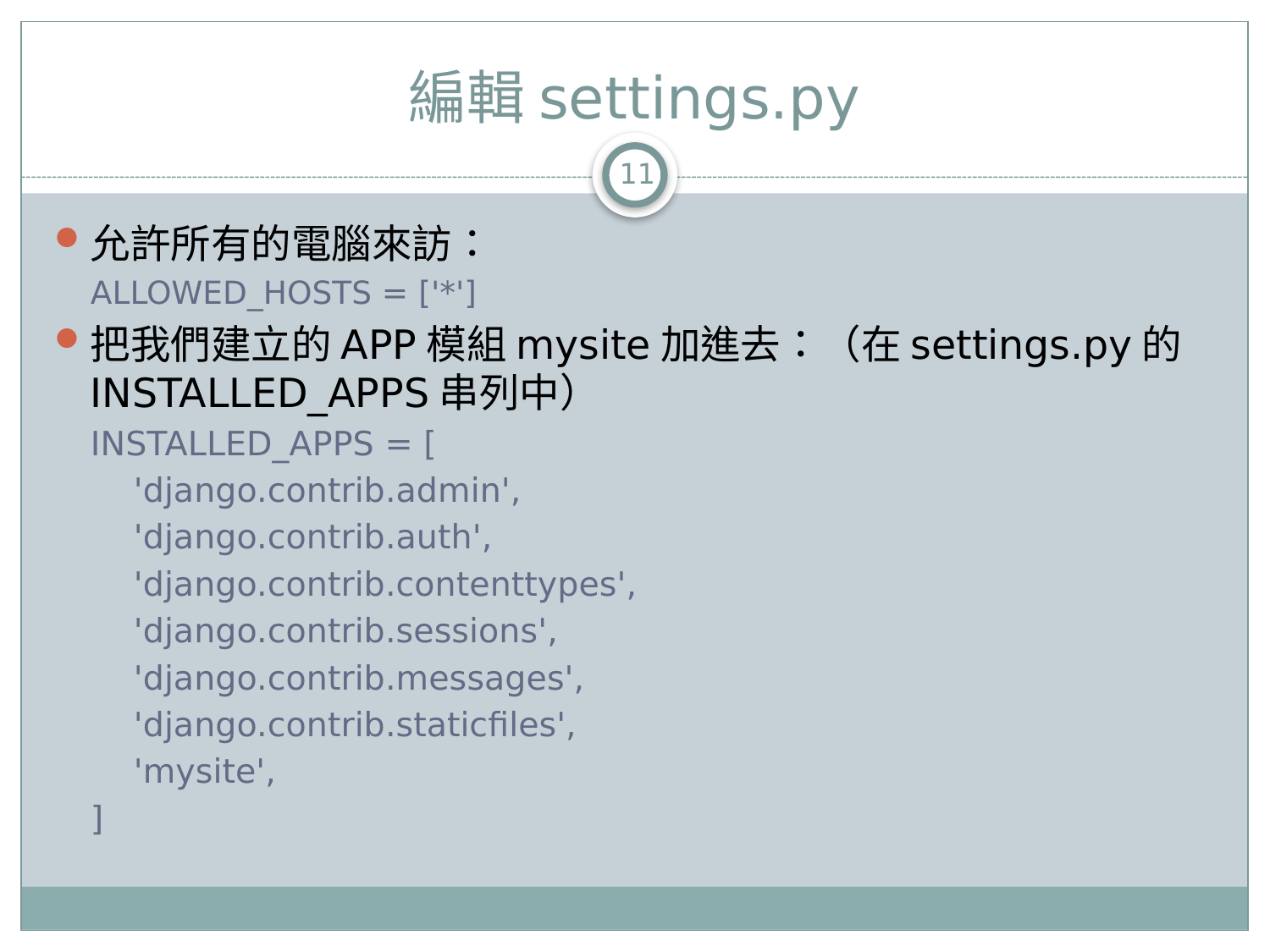

# 編輯settings.py
11
允許所有的電腦來訪：
ALLOWED_HOSTS = ['*']
把我們建立的APP模組mysite加進去：（在settings.py的INSTALLED_APPS串列中）
INSTALLED_APPS = [
    'django.contrib.admin',
    'django.contrib.auth',
    'django.contrib.contenttypes',
    'django.contrib.sessions',
    'django.contrib.messages',
    'django.contrib.staticfiles',
    'mysite',
]